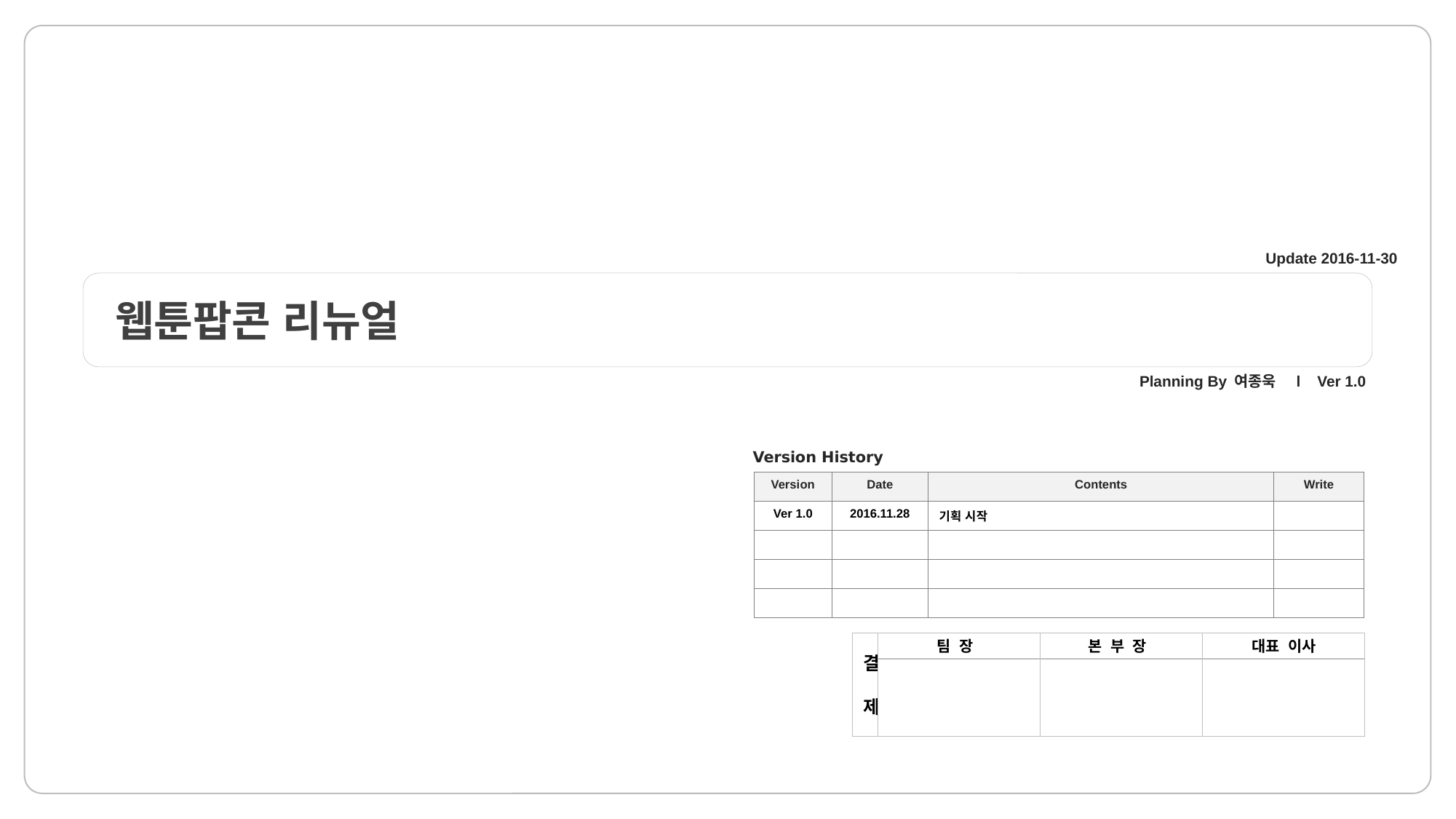

Update 2016-11-30

웹툰팝콘 리뉴얼
Planning By 여종욱    l    Ver 1.0
Version History
| Version | Date | Contents | Write |
| --- | --- | --- | --- |
| Ver 1.0 | 2016.11.28 | 기획 시작 |  |
|  |  |  |  |
|  |  |  |  |
|  |  |  |  |
결

제
팀  장
본  부  장
대표  이사